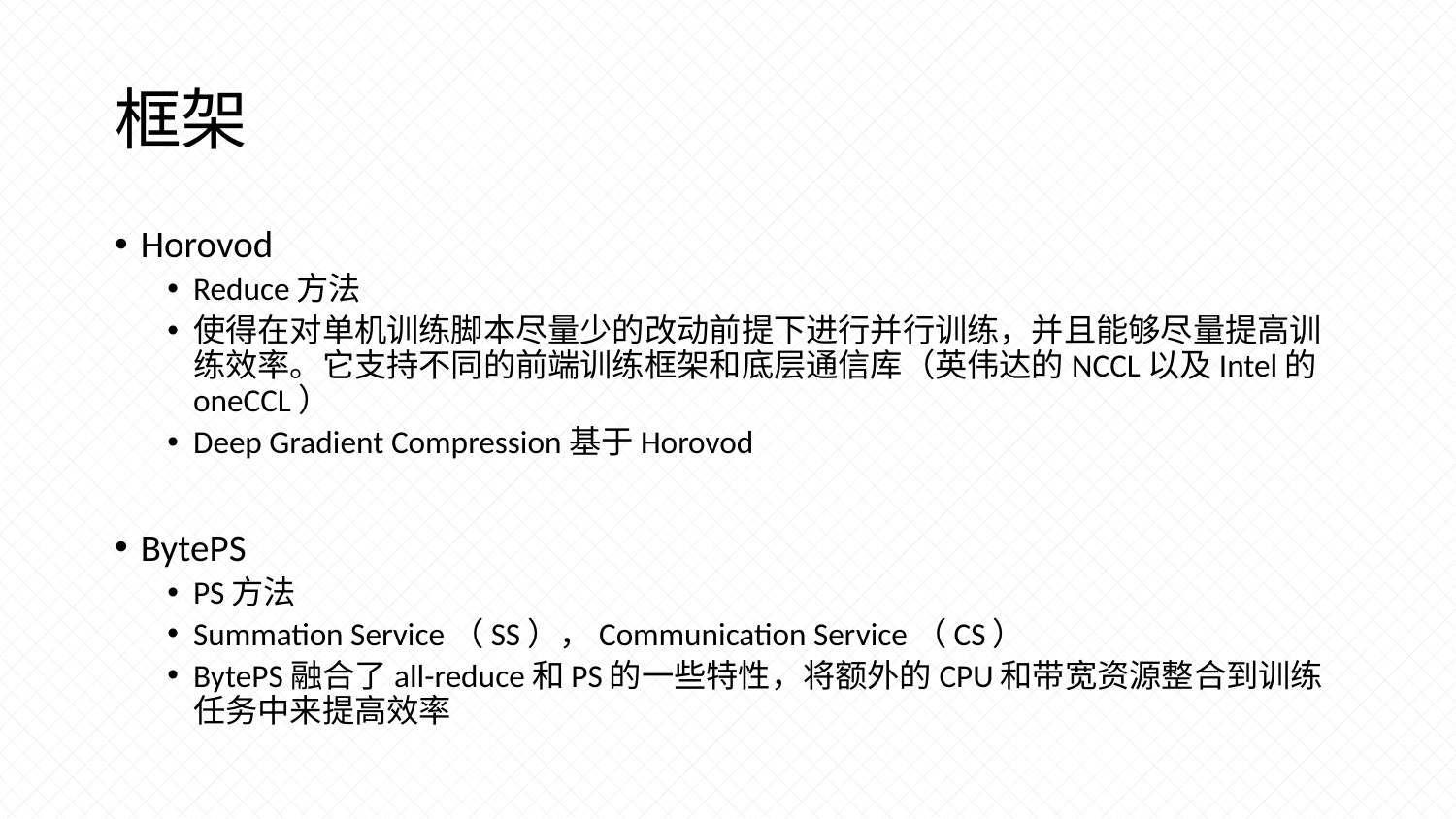

# 框架
Horovod
Reduce方法
使得在对单机训练脚本尽量少的改动前提下进行并行训练，并且能够尽量提高训练效率。它支持不同的前端训练框架和底层通信库（英伟达的NCCL以及Intel的oneCCL）
Deep Gradient Compression基于Horovod

BytePS
PS方法
Summation Service（SS），Communication Service（CS）
BytePS融合了all-reduce和PS的一些特性，将额外的CPU和带宽资源整合到训练任务中来提高效率